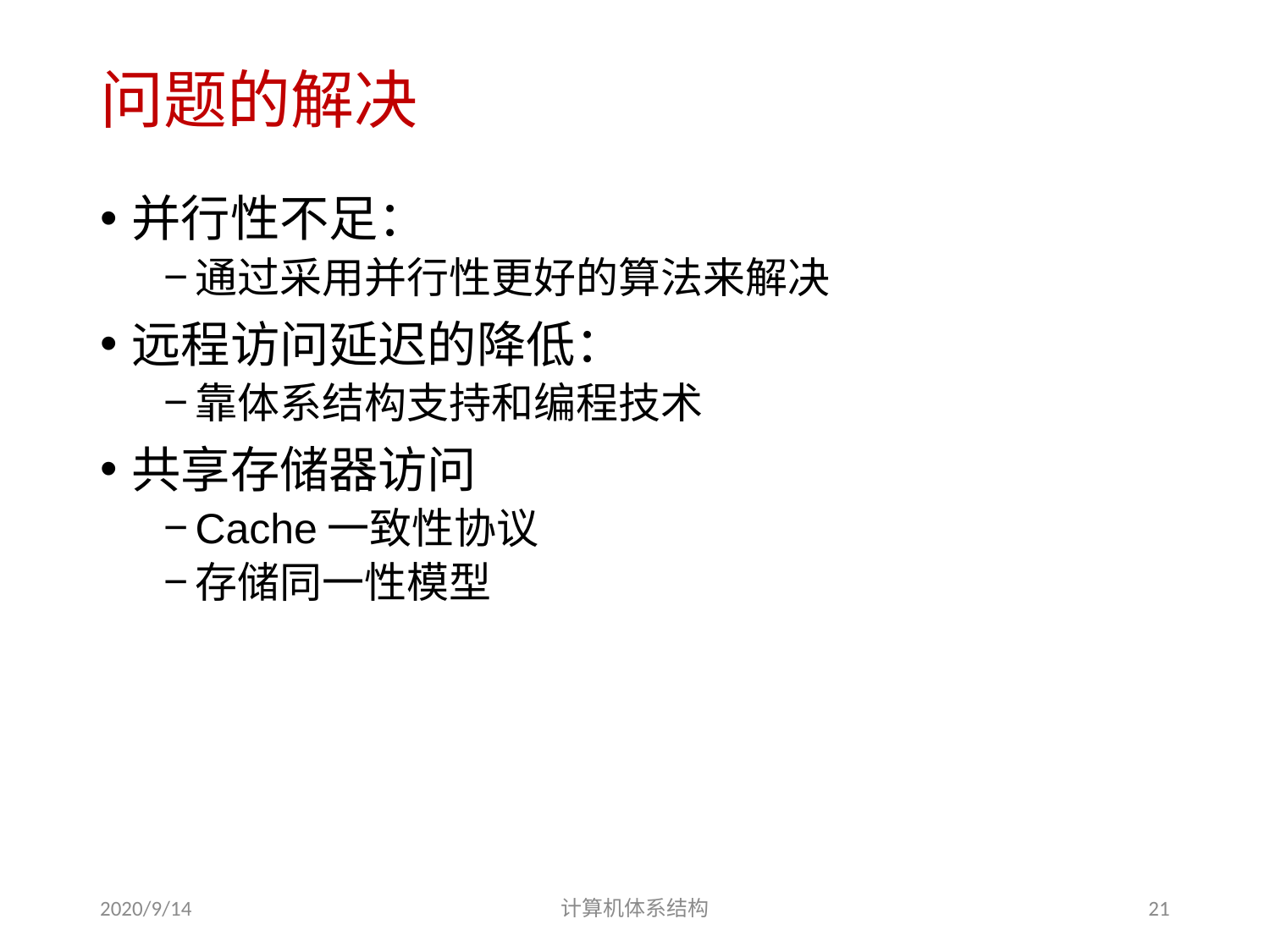

# 问题的解决
并行性不足：
通过采用并行性更好的算法来解决
远程访问延迟的降低：
靠体系结构支持和编程技术
共享存储器访问
Cache一致性协议
存储同一性模型

2020/9/14
计算机体系结构
21